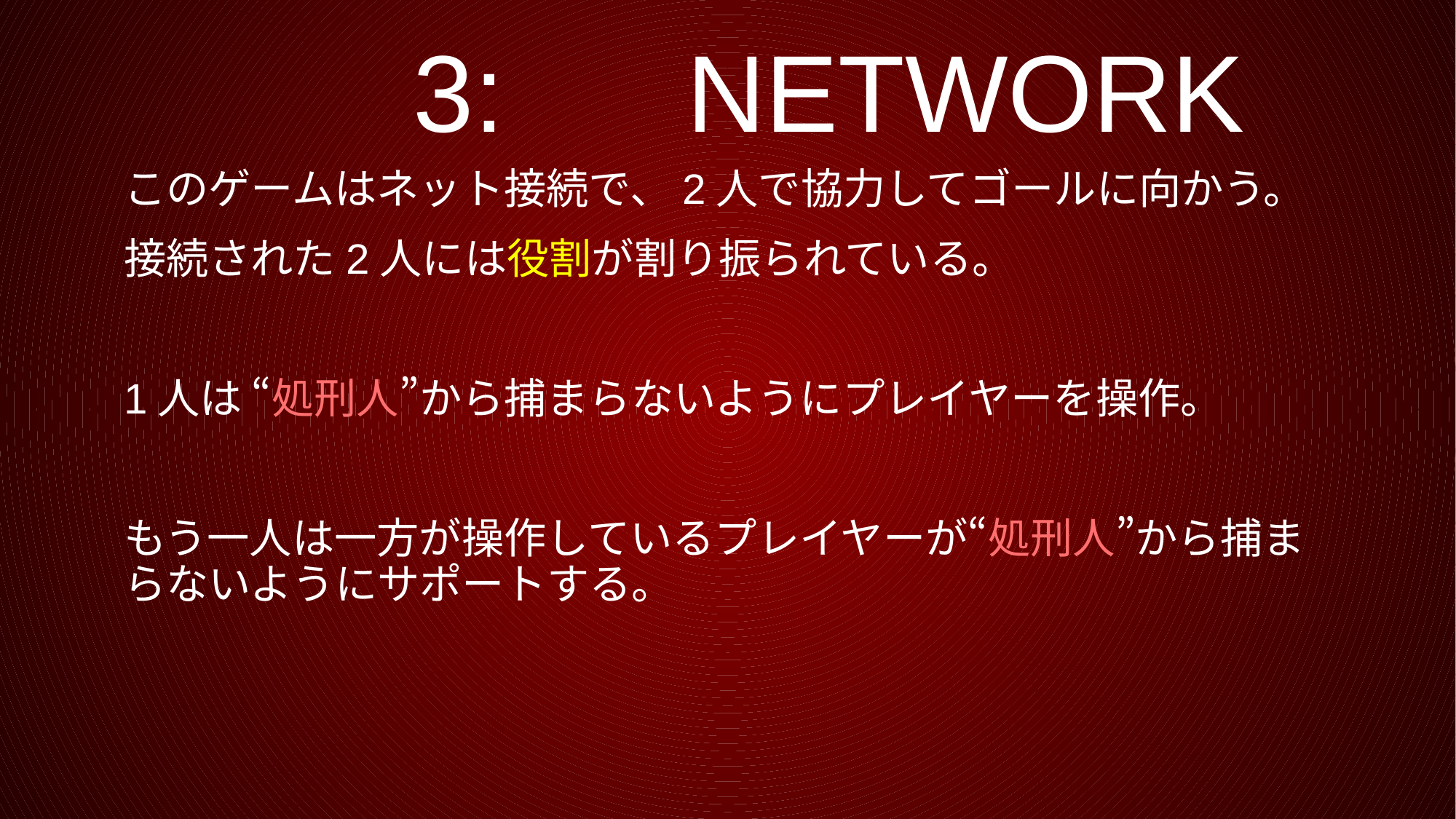

# 3:      NetWork
このゲームはネット接続で、2人で協力してゴールに向かう。
接続された2人には役割が割り振られている。

1人は “処刑人”から捕まらないようにプレイヤーを操作。

もう一人は一方が操作しているプレイヤーが“処刑人”から捕まらないようにサポートする。